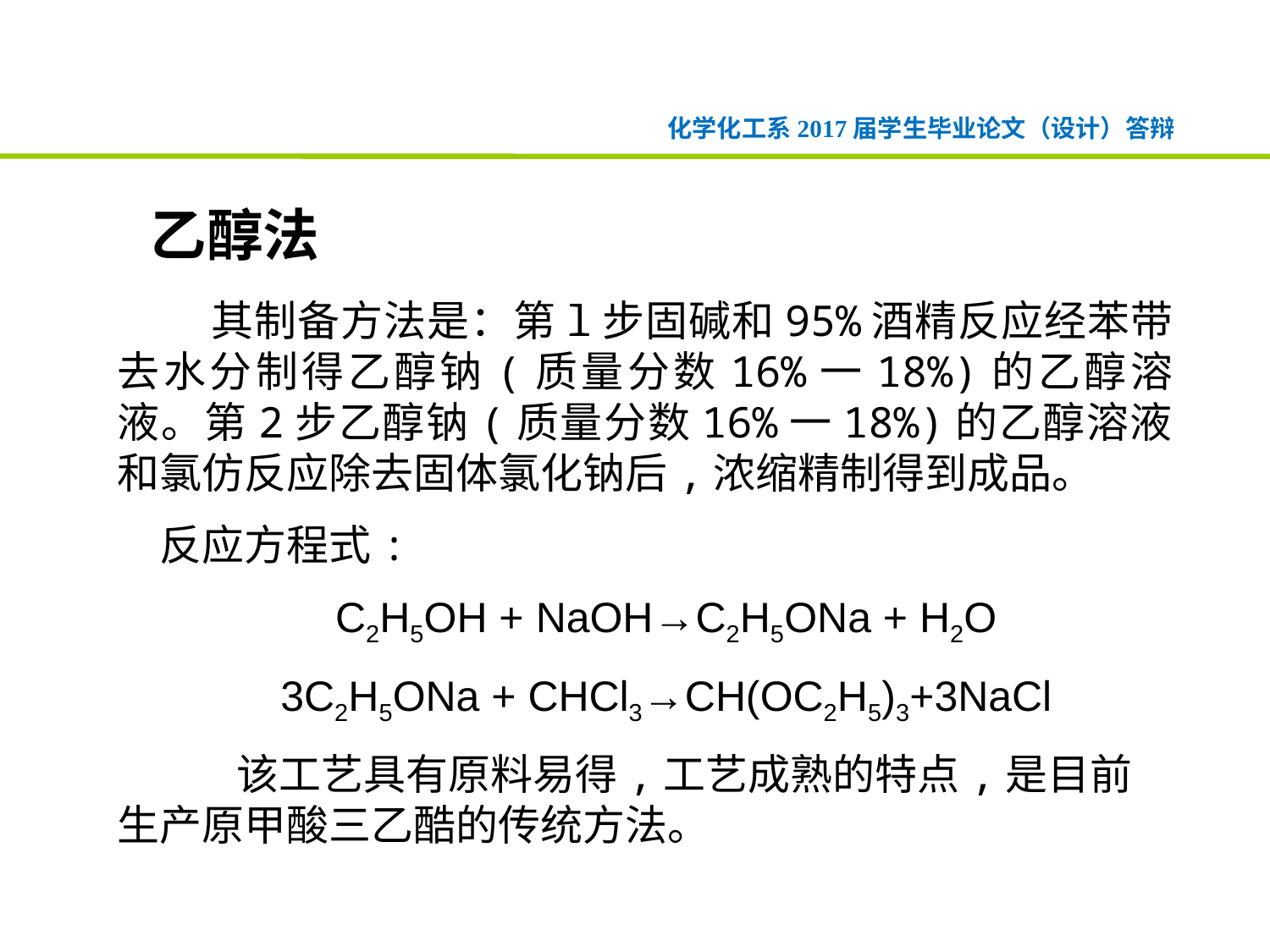

乙醇法
    其制备方法是：第l步固碱和95%酒精反应经苯带去水分制得乙醇钠(质量分数16%一18%)的乙醇溶液。第2步乙醇钠(质量分数16%一18%)的乙醇溶液和氯仿反应除去固体氯化钠后,浓缩精制得到成品。
反应方程式:
C2H5OH + NaOH→C2H5ONa + H2O
3C2H5ONa + CHCl3→CH(OC2H5)3+3NaCl
       该工艺具有原料易得,工艺成熟的特点,是目前生产原甲酸三乙酷的传统方法。